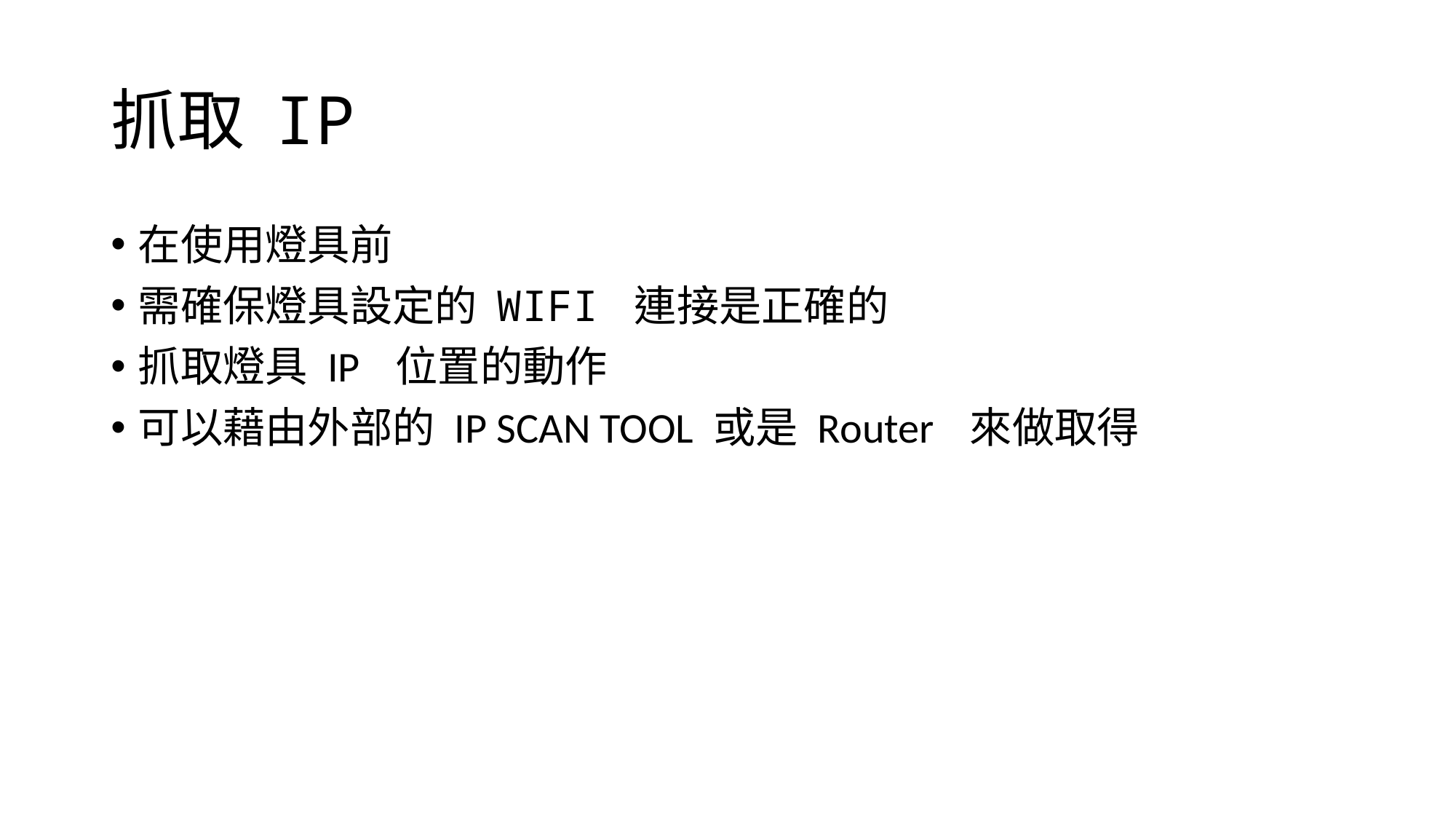

# 抓取 IP
在使用燈具前
需確保燈具設定的 WIFI 連接是正確的
抓取燈具 IP 位置的動作
可以藉由外部的 IP SCAN TOOL 或是 Router 來做取得